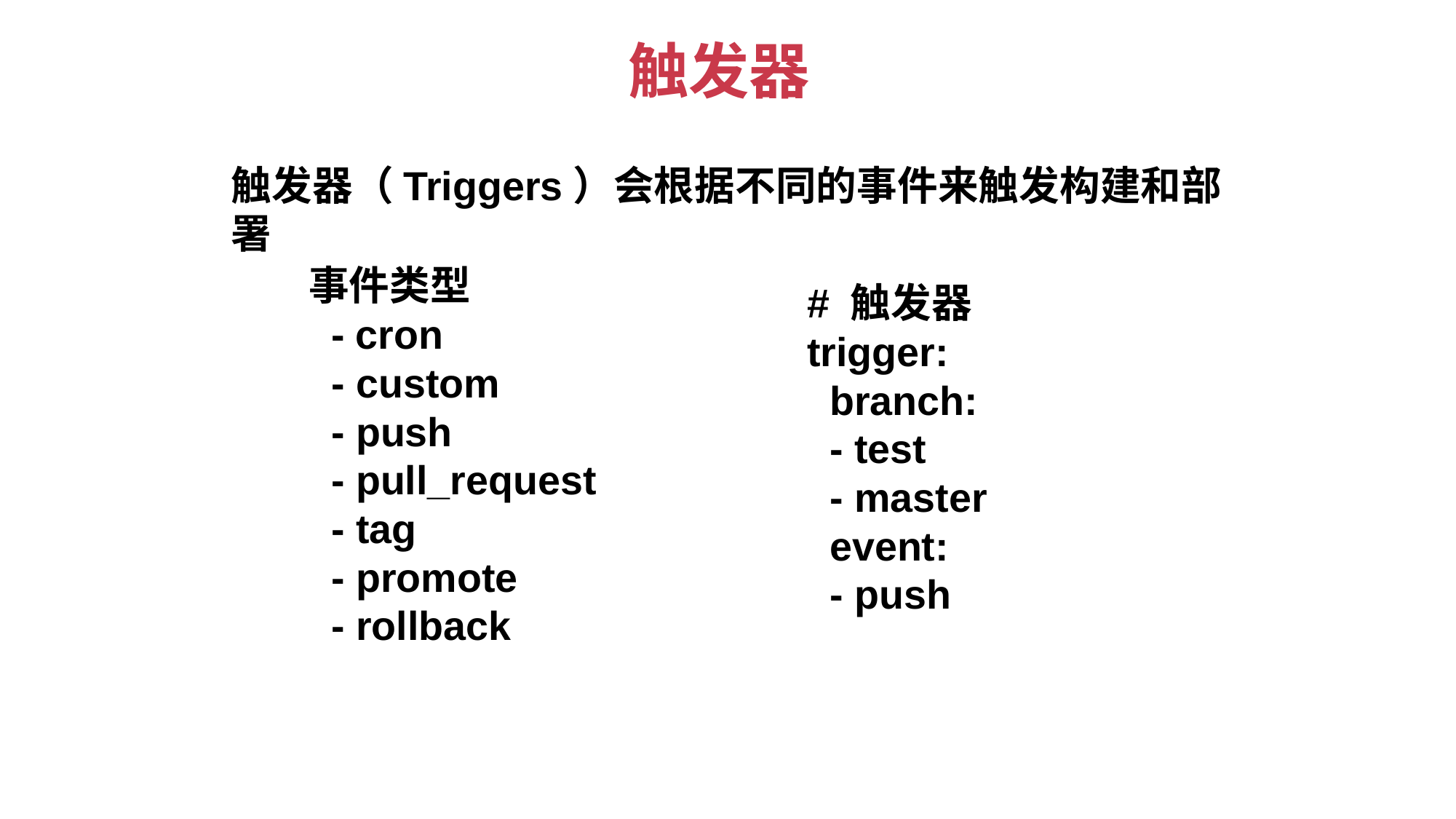

触发器
触发器（Triggers）会根据不同的事件来触发构建和部署
事件类型
  - cron
  - custom
  - push
  - pull_request
  - tag
  - promote
  - rollback
# 触发器
trigger:
  branch:
  - test
  - master
  event:
  - push